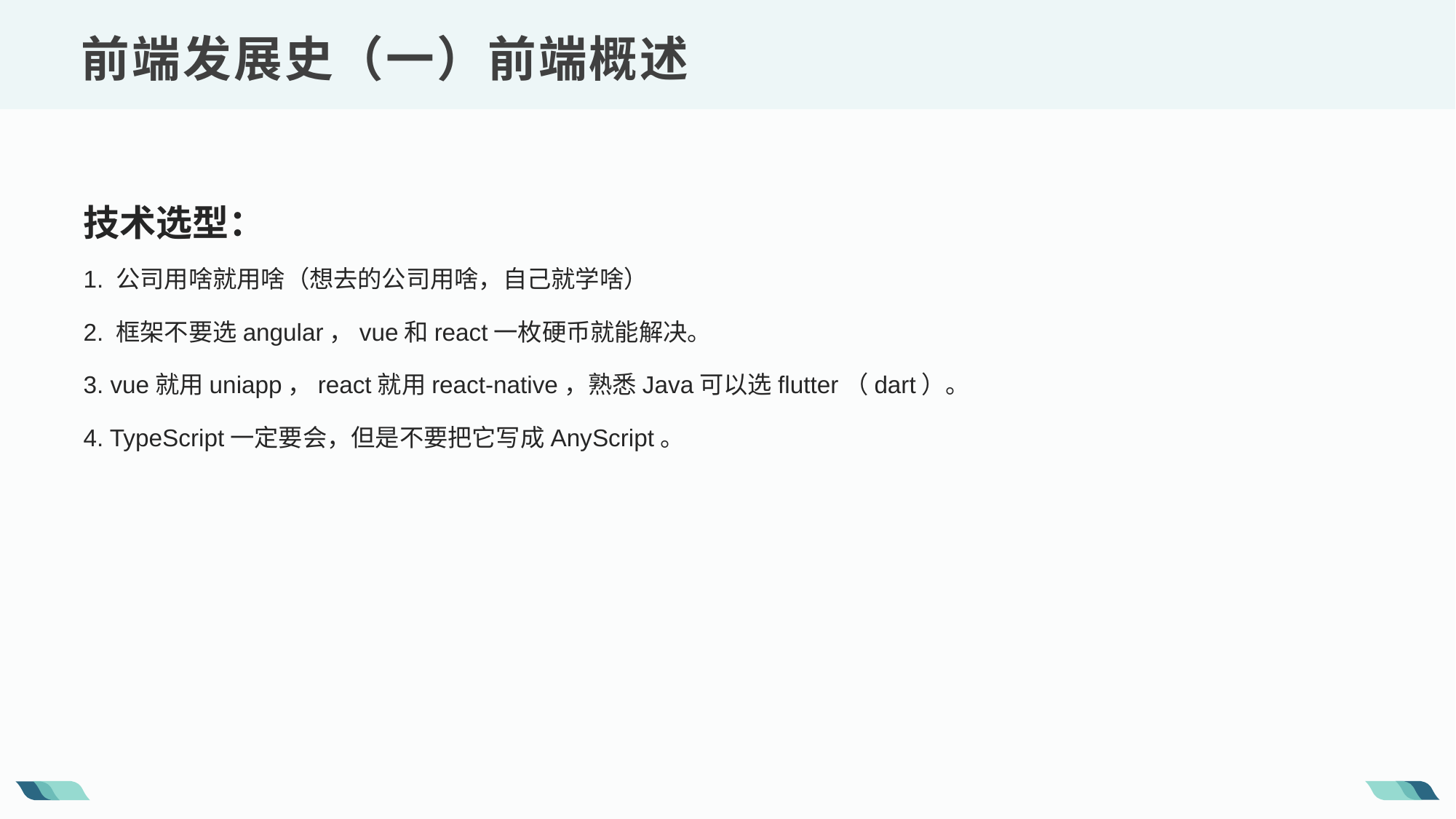

前端发展史（一）前端概述
技术选型：
1. 公司用啥就用啥（想去的公司用啥，自己就学啥）
2. 框架不要选angular，vue和react一枚硬币就能解决。
3. vue就用uniapp，react就用react-native，熟悉Java可以选flutter（dart）。
4. TypeScript一定要会，但是不要把它写成AnyScript。